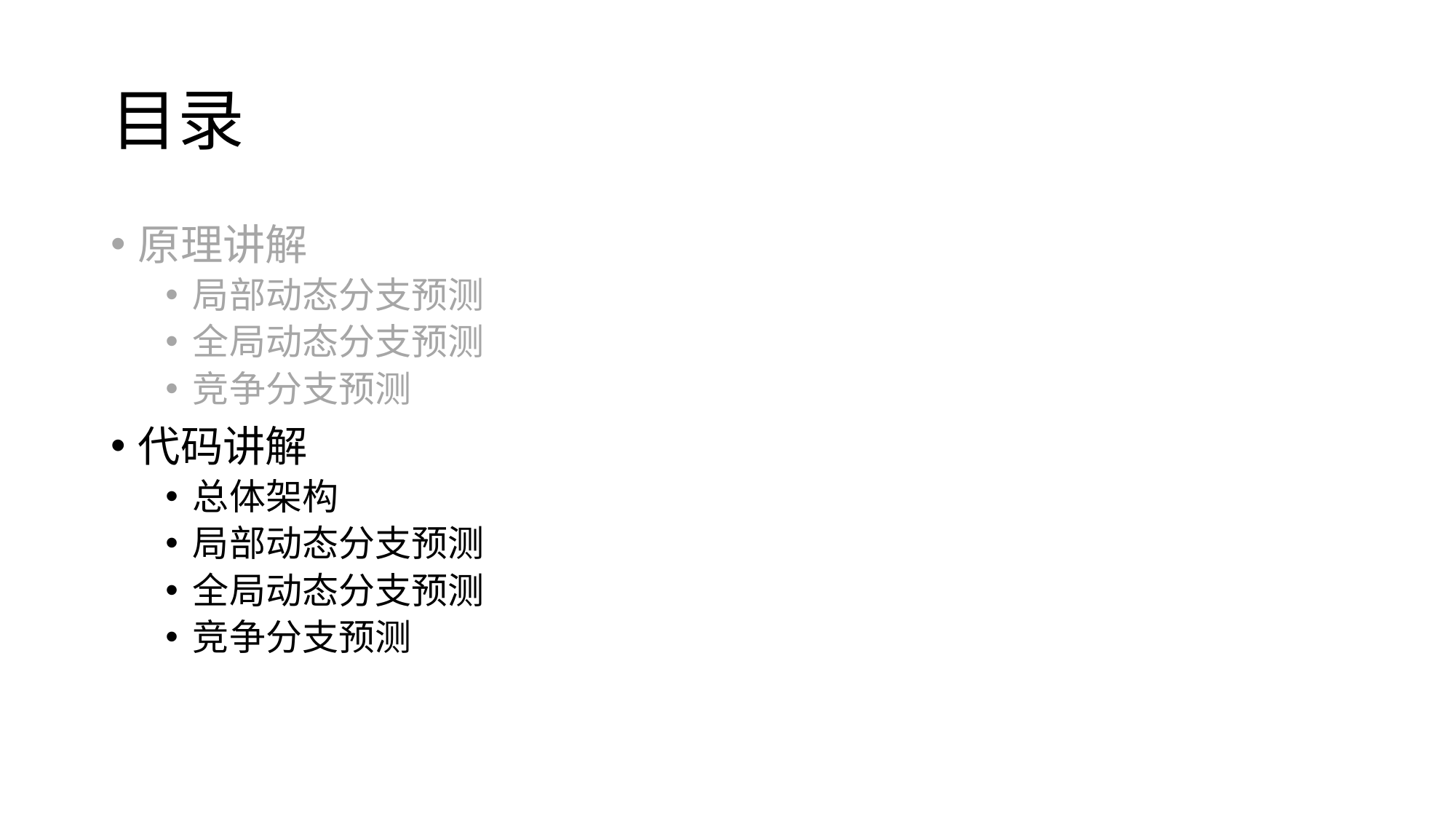

# 目录
原理讲解
局部动态分支预测
全局动态分支预测
竞争分支预测
代码讲解
总体架构
局部动态分支预测
全局动态分支预测
竞争分支预测